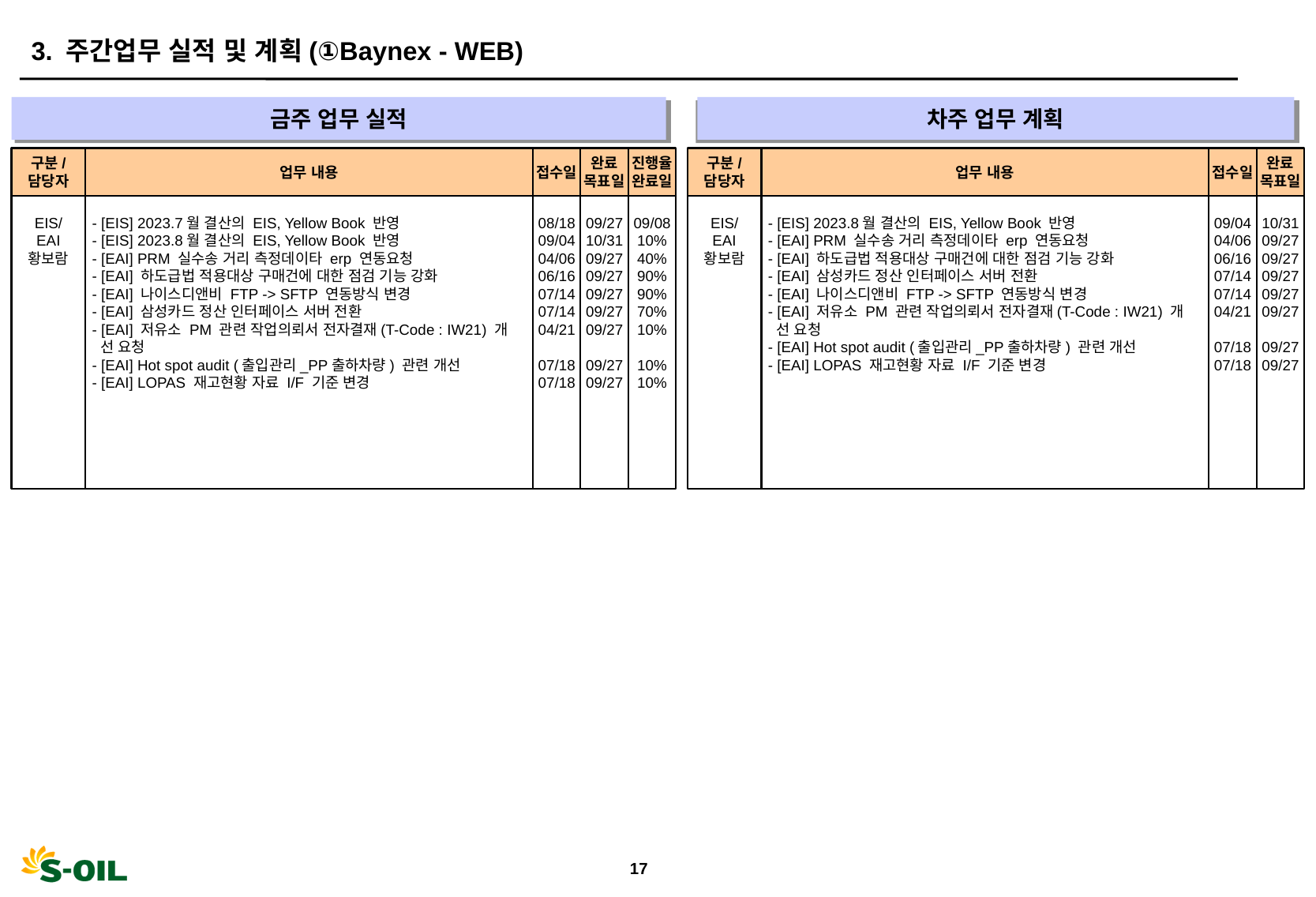

3. 주간업무 실적 및 계획(①Baynex - WEB)
금주 업무 실적
차주 업무 계획
" "
" "
구분/
담당자
업무 내용
접수일
완료
목표일
진행율
완료일
구분/
담당자
업무 내용
접수일
완료
목표일
EIS/
EAI
황보람

- [EIS] 2023.7월 결산의 EIS, Yellow Book 반영
- [EIS] 2023.8월 결산의 EIS, Yellow Book 반영
- [EAI] PRM 실수송 거리 측정데이타 erp 연동요청
- [EAI] 하도급법 적용대상 구매건에 대한 점검 기능 강화
- [EAI] 나이스디앤비 FTP -> SFTP 연동방식 변경
- [EAI] 삼성카드 정산 인터페이스 서버 전환
- [EAI] 저유소 PM 관련 작업의뢰서 전자결재(T-Code : IW21) 개
  선 요청
- [EAI] Hot spot audit (출입관리_PP출하차량) 관련 개선
- [EAI] LOPAS 재고현황 자료 I/F 기준 변경
08/18
09/04
04/06
06/16
07/14
07/14
04/21
07/18
07/18
09/27
10/31
09/27
09/27
09/27
09/27
09/27
09/27
09/27
09/08
10%
40%
90%
90%
70%
10%
10%
10%
EIS/
EAI
황보람

- [EIS] 2023.8월 결산의 EIS, Yellow Book 반영
- [EAI] PRM 실수송 거리 측정데이타 erp 연동요청
- [EAI] 하도급법 적용대상 구매건에 대한 점검 기능 강화
- [EAI] 삼성카드 정산 인터페이스 서버 전환
- [EAI] 나이스디앤비 FTP -> SFTP 연동방식 변경
- [EAI] 저유소 PM 관련 작업의뢰서 전자결재(T-Code : IW21) 개
  선 요청
- [EAI] Hot spot audit (출입관리_PP출하차량) 관련 개선
- [EAI] LOPAS 재고현황 자료 I/F 기준 변경
09/04
04/06
06/16
07/14
07/14
04/21
07/18
07/18
10/31
09/27
09/27
09/27
09/27
09/27
09/27
09/27